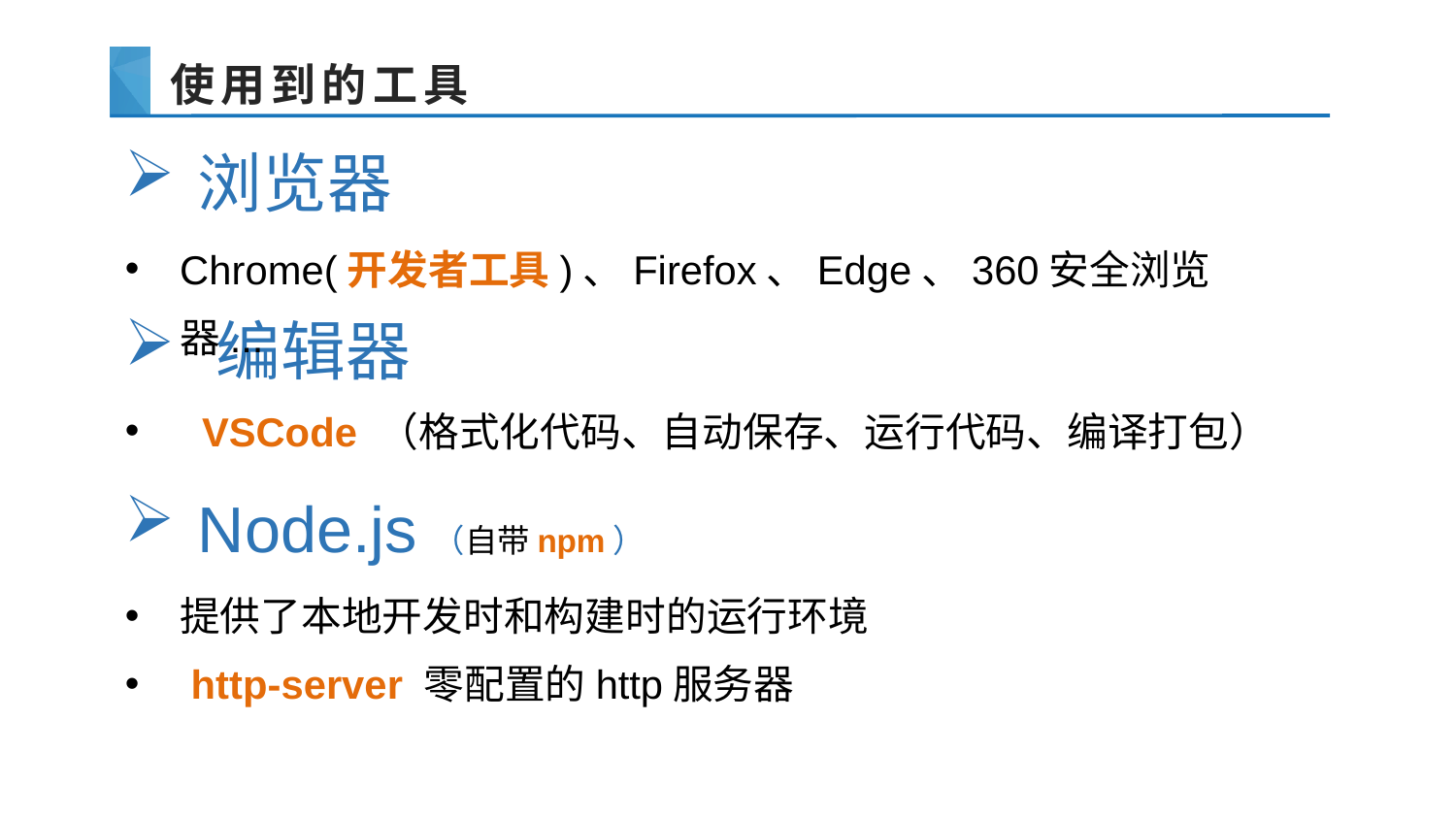

# 使用到的工具
浏览器
Chrome(开发者工具)、Firefox、Edge、360安全浏览器...
编辑器
  VSCode （格式化代码、自动保存、运行代码、编译打包）

Node.js（自带npm）
提供了本地开发时和构建时的运行环境
 http-server 零配置的http服务器